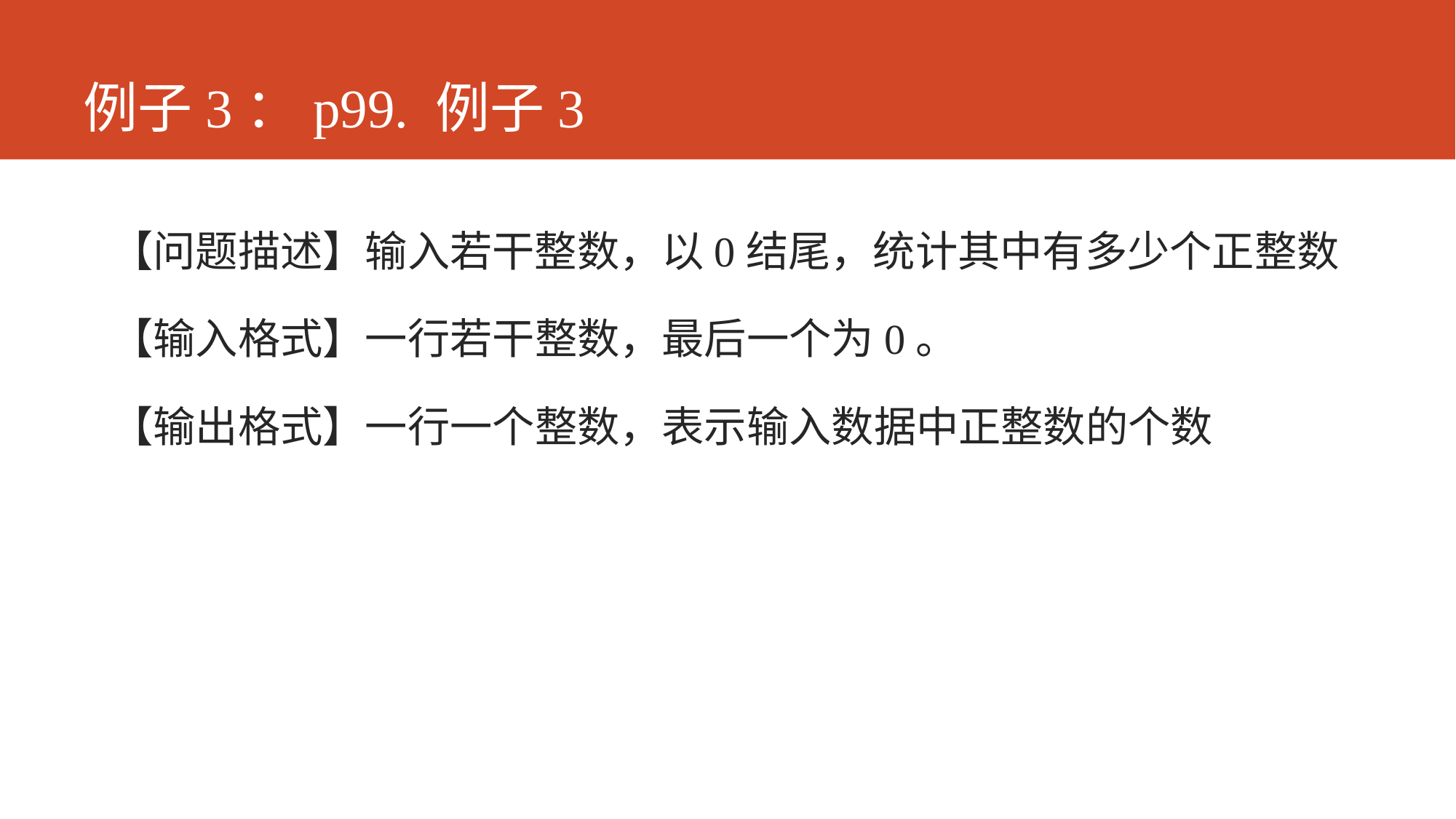

# 例子3：p99. 例子3
【问题描述】输入若干整数，以0结尾，统计其中有多少个正整数
【输入格式】一行若干整数，最后一个为0。
【输出格式】一行一个整数，表示输入数据中正整数的个数